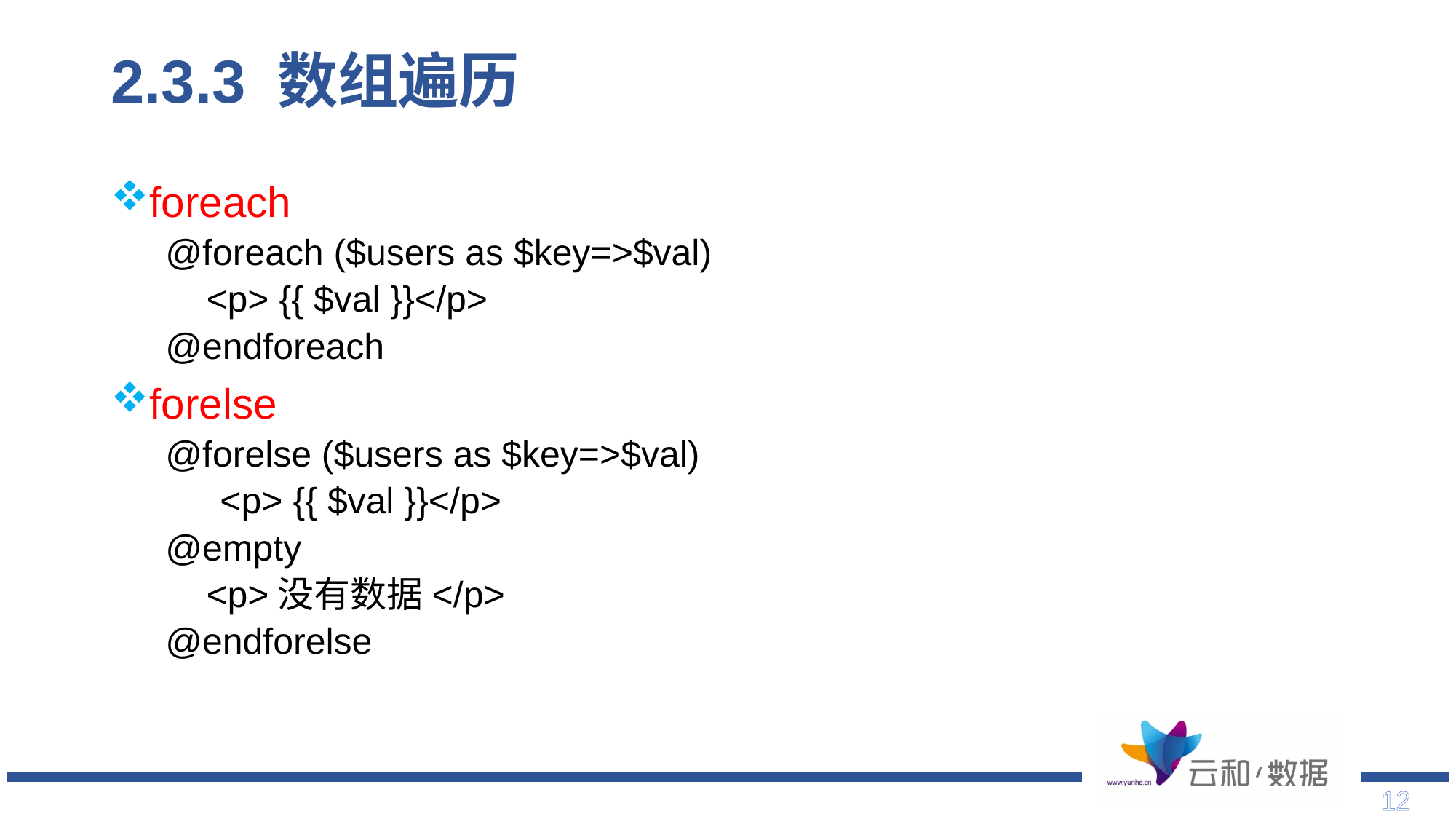

# 2.3.3 数组遍历
foreach
@foreach ($users as $key=>$val)
    <p> {{ $val }}</p>
@endforeach
forelse
@forelse ($users as $key=>$val)
    	<p> {{ $val }}</p>
@empty
    <p>没有数据</p>
@endforelse